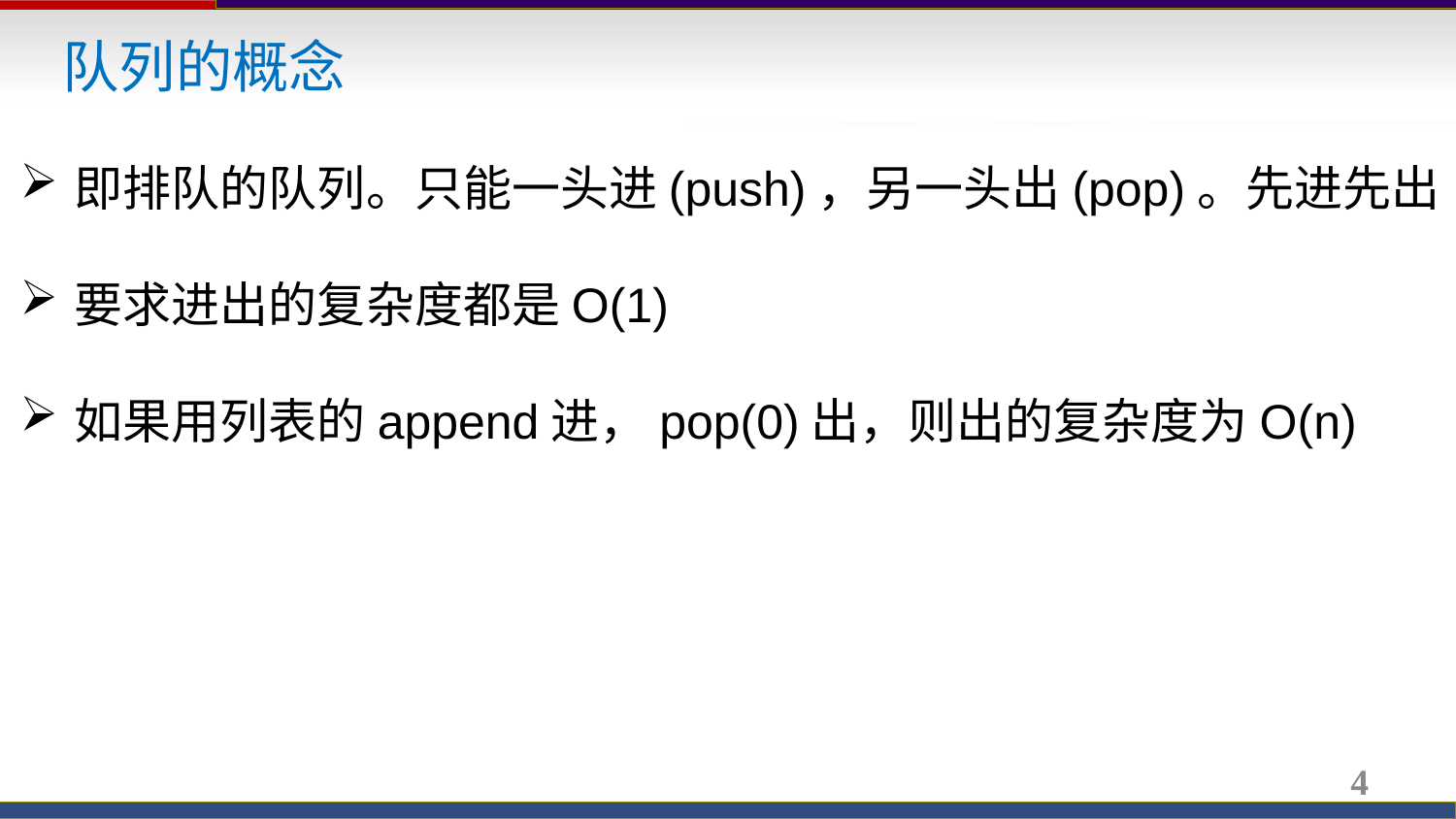

队列的概念

即排队的队列。只能一头进(push)，另一头出(pop)。先进先出

要求进出的复杂度都是O(1)

如果用列表的append进，pop(0)出，则出的复杂度为O(n)